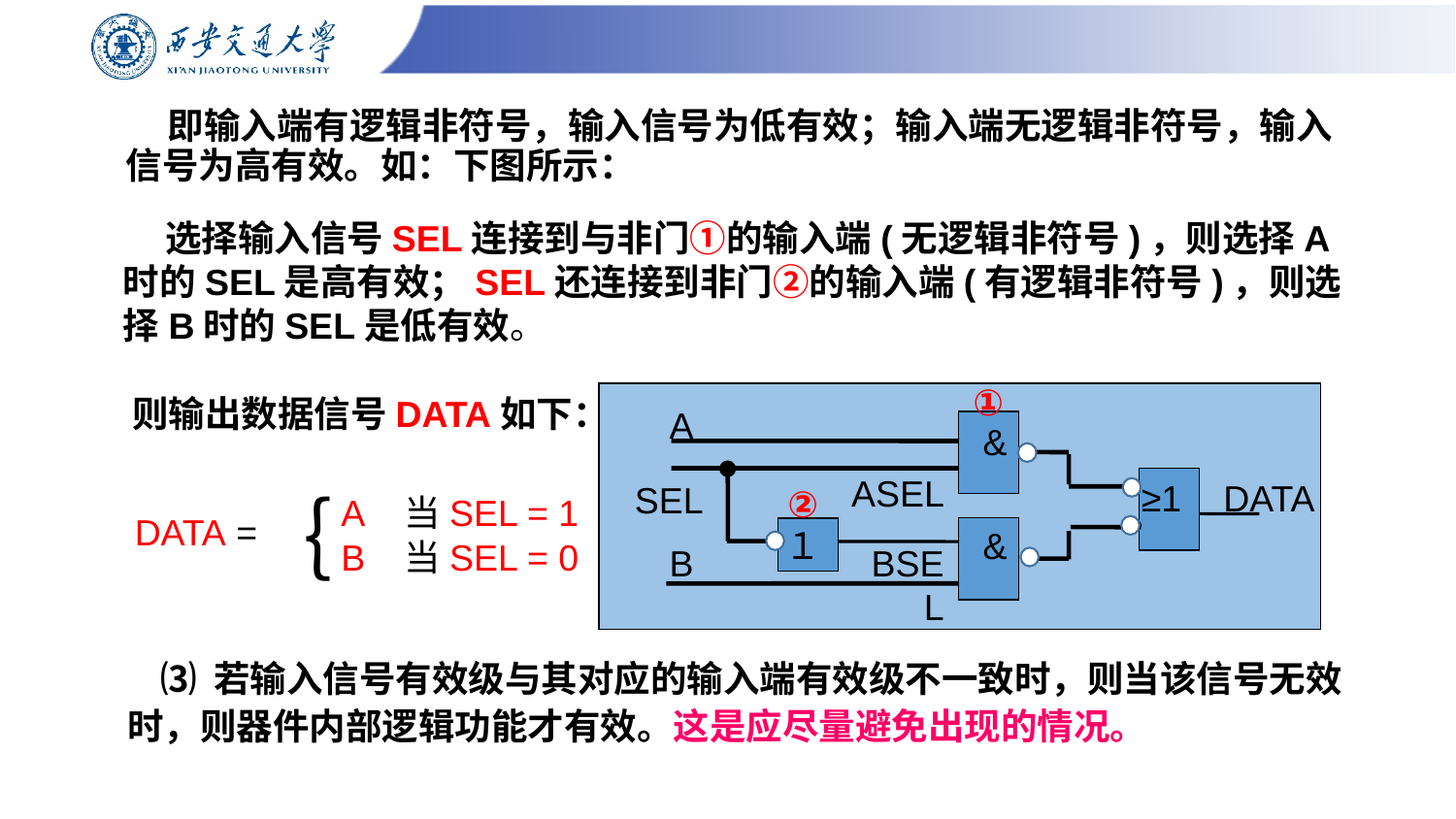

即输入端有逻辑非符号，输入信号为低有效；输入端无逻辑非符号，输入信号为高有效。如：下图所示：
    选择输入信号SEL连接到与非门①的输入端(无逻辑非符号)，则选择A时的SEL是高有效；SEL还连接到非门②的输入端(有逻辑非符号)，则选择B时的SEL是低有效。
①

A

&

ASEL

≥1
DATA
SEL

②

１
&

BSEL
B

   则输出数据信号DATA如下：
｛
A   当SEL = 1
DATA =
B   当SEL = 0
# ⑶ 若输入信号有效级与其对应的输入端有效级不一致时，则当该信号无效时，则器件内部逻辑功能才有效。这是应尽量避免出现的情况。